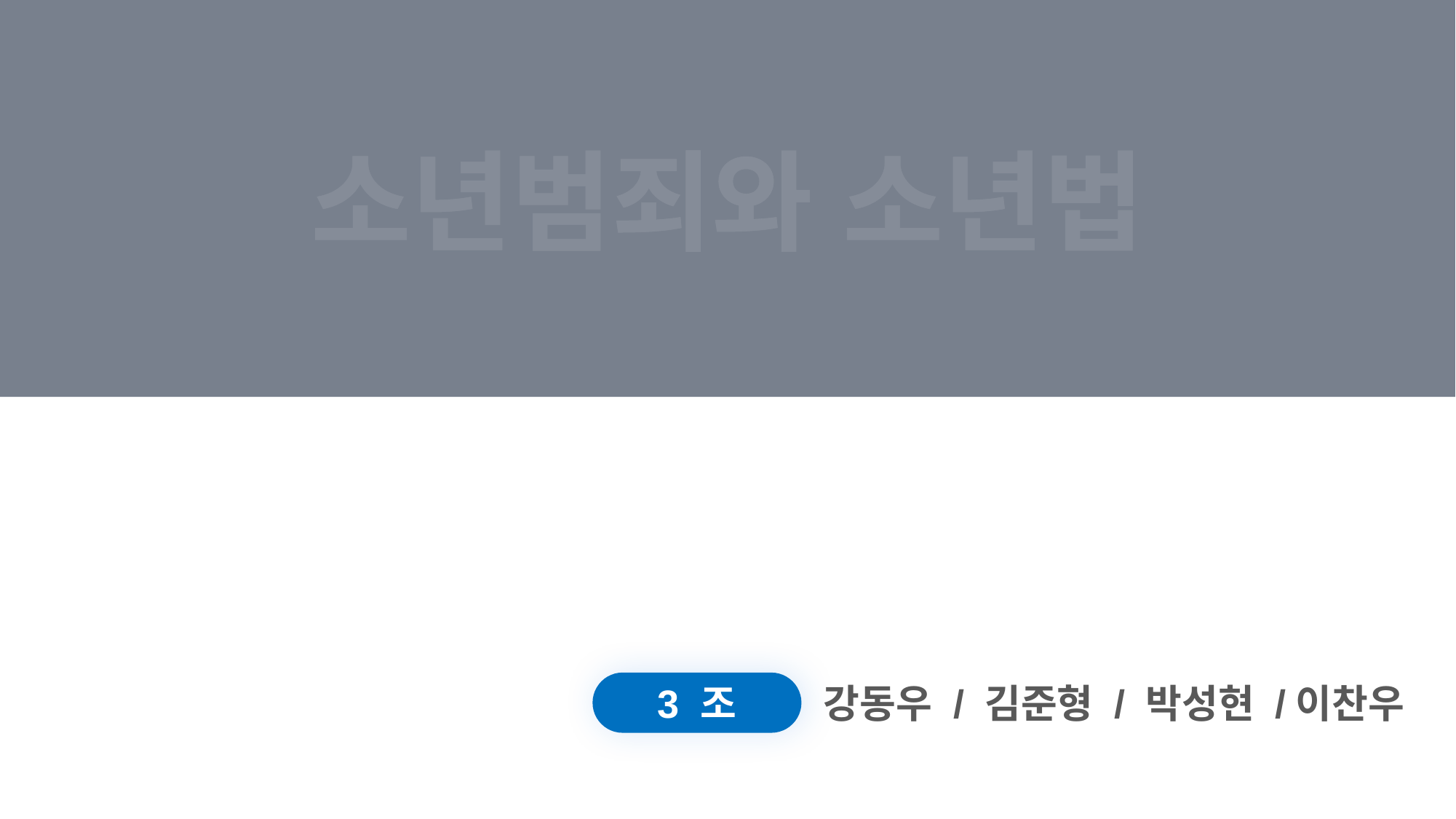

소년범죄와 소년법
3 조
강동우 / 김준형 / 박성현 /이찬우